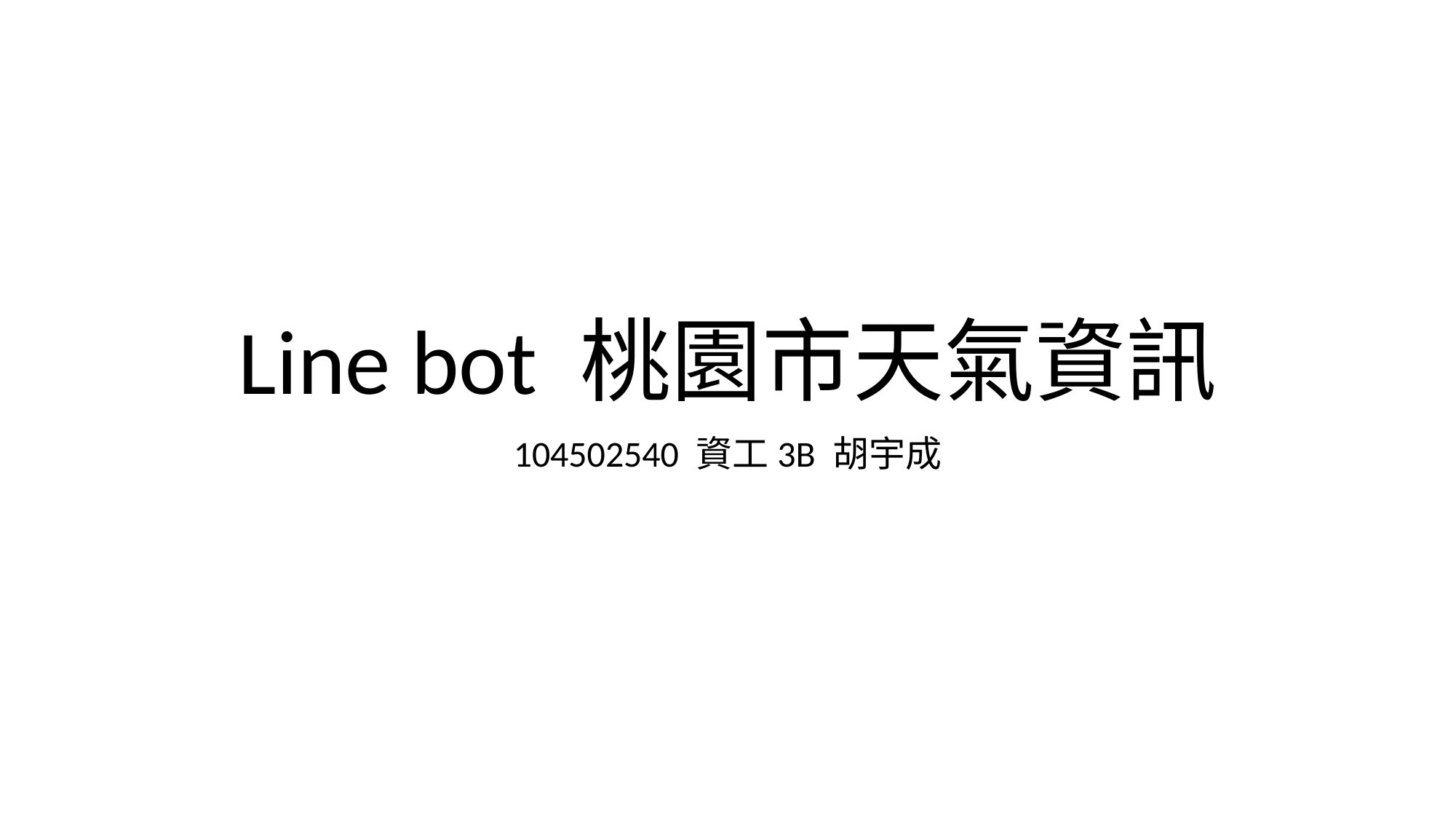

# Line bot 桃園市天氣資訊
104502540 資工3B 胡宇成